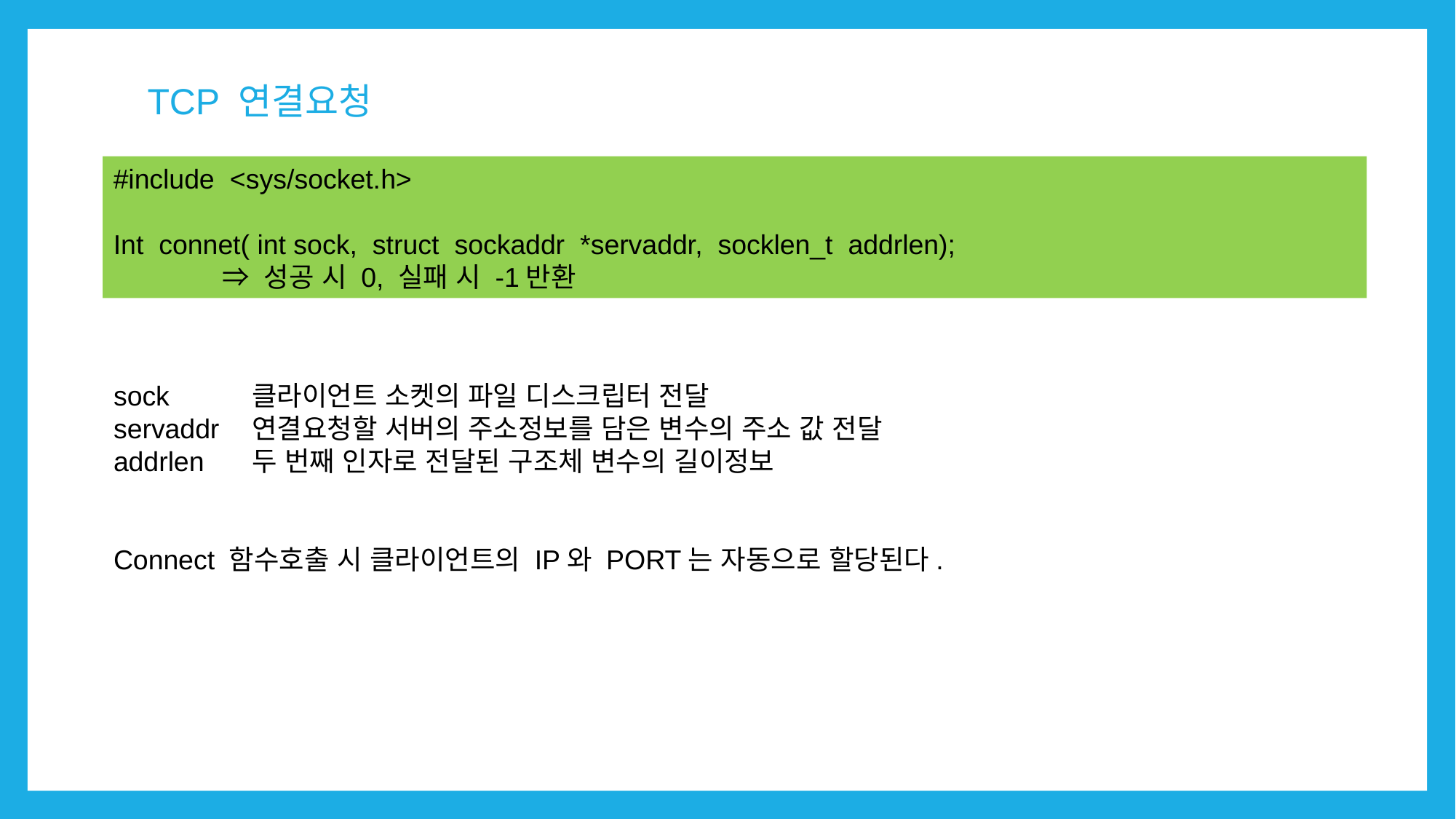

# TCP 연결요청
#include  <sys/socket.h>

Int  connet( int sock,  struct  sockaddr  *servaddr,  socklen_t  addrlen);
	⇒ 성공 시 0, 실패 시 -1반환
sock	   클라이언트 소켓의 파일 디스크립터 전달
servaddr	   연결요청할 서버의 주소정보를 담은 변수의 주소 값 전달
addrlen	   두 번째 인자로 전달된 구조체 변수의 길이정보

Connect 함수호출 시 클라이언트의 IP와 PORT는 자동으로 할당된다.